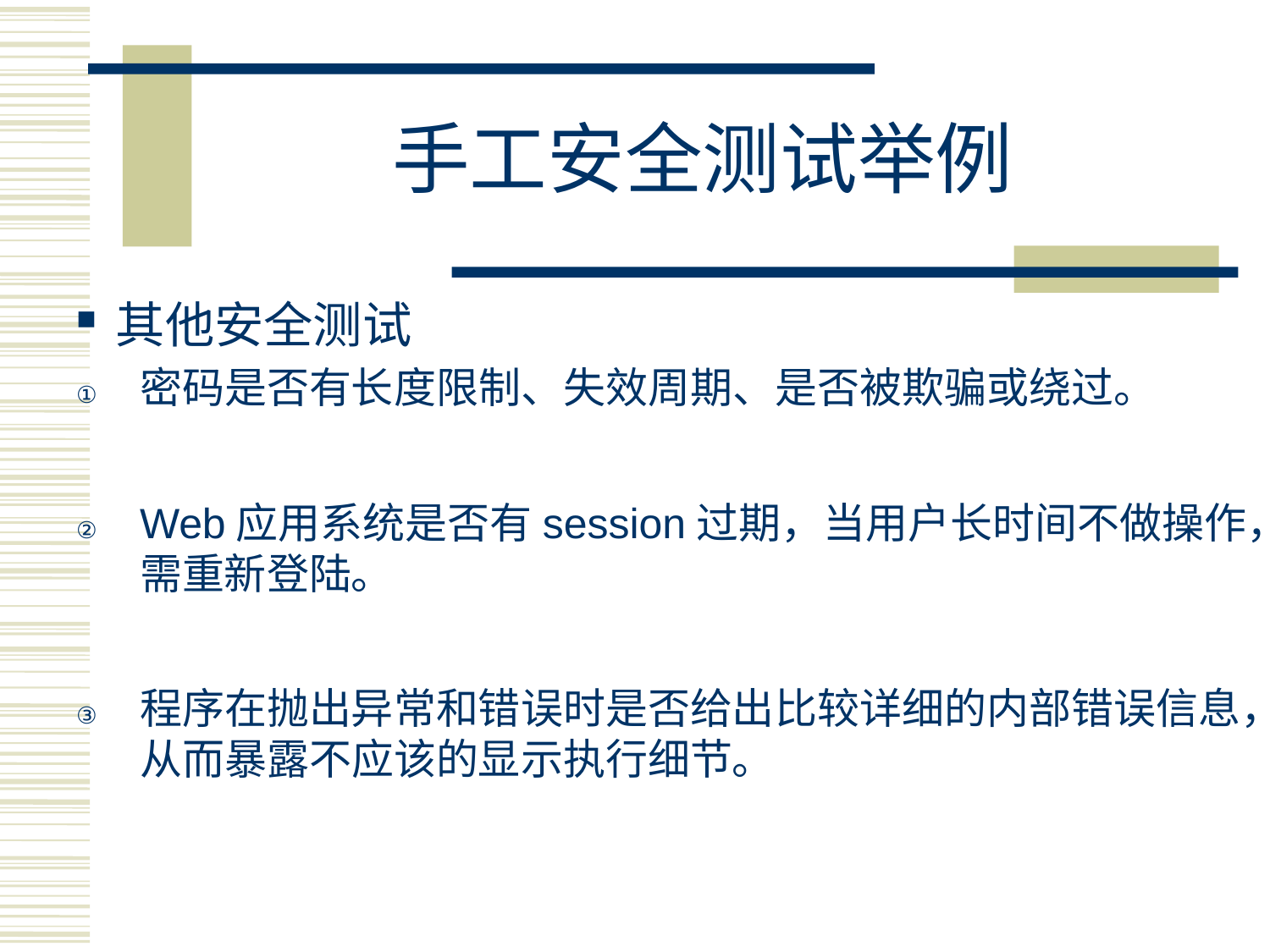

# 手工安全测试举例
其他安全测试
密码是否有长度限制、失效周期、是否被欺骗或绕过。

Web应用系统是否有session过期，当用户长时间不做操作，需重新登陆。

程序在抛出异常和错误时是否给出比较详细的内部错误信息，从而暴露不应该的显示执行细节。